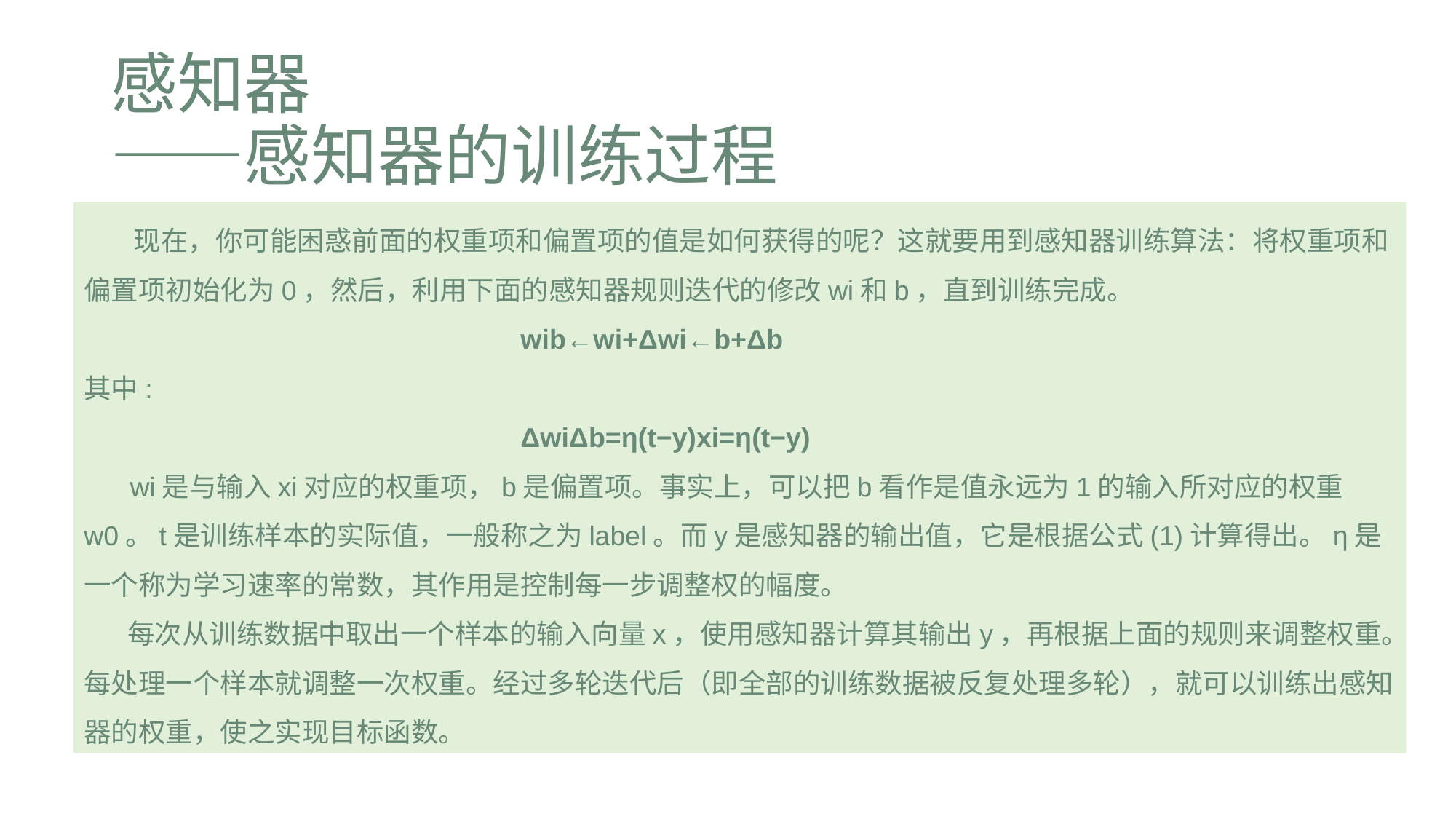

# 感知器 ——感知器的训练过程
       现在，你可能困惑前面的权重项和偏置项的值是如何获得的呢？这就要用到感知器训练算法：将权重项和偏置项初始化为0，然后，利用下面的感知器规则迭代的修改wi和b，直到训练完成。							wib←wi+Δwi←b+Δb
其中:
				ΔwiΔb=η(t−y)xi=η(t−y)
      wi是与输入xi对应的权重项，b是偏置项。事实上，可以把b看作是值永远为1的输入所对应的权重w0。t是训练样本的实际值，一般称之为label。而y是感知器的输出值，它是根据公式(1)计算得出。η是一个称为学习速率的常数，其作用是控制每一步调整权的幅度。
      每次从训练数据中取出一个样本的输入向量x，使用感知器计算其输出y，再根据上面的规则来调整权重。每处理一个样本就调整一次权重。经过多轮迭代后（即全部的训练数据被反复处理多轮），就可以训练出感知器的权重，使之实现目标函数。